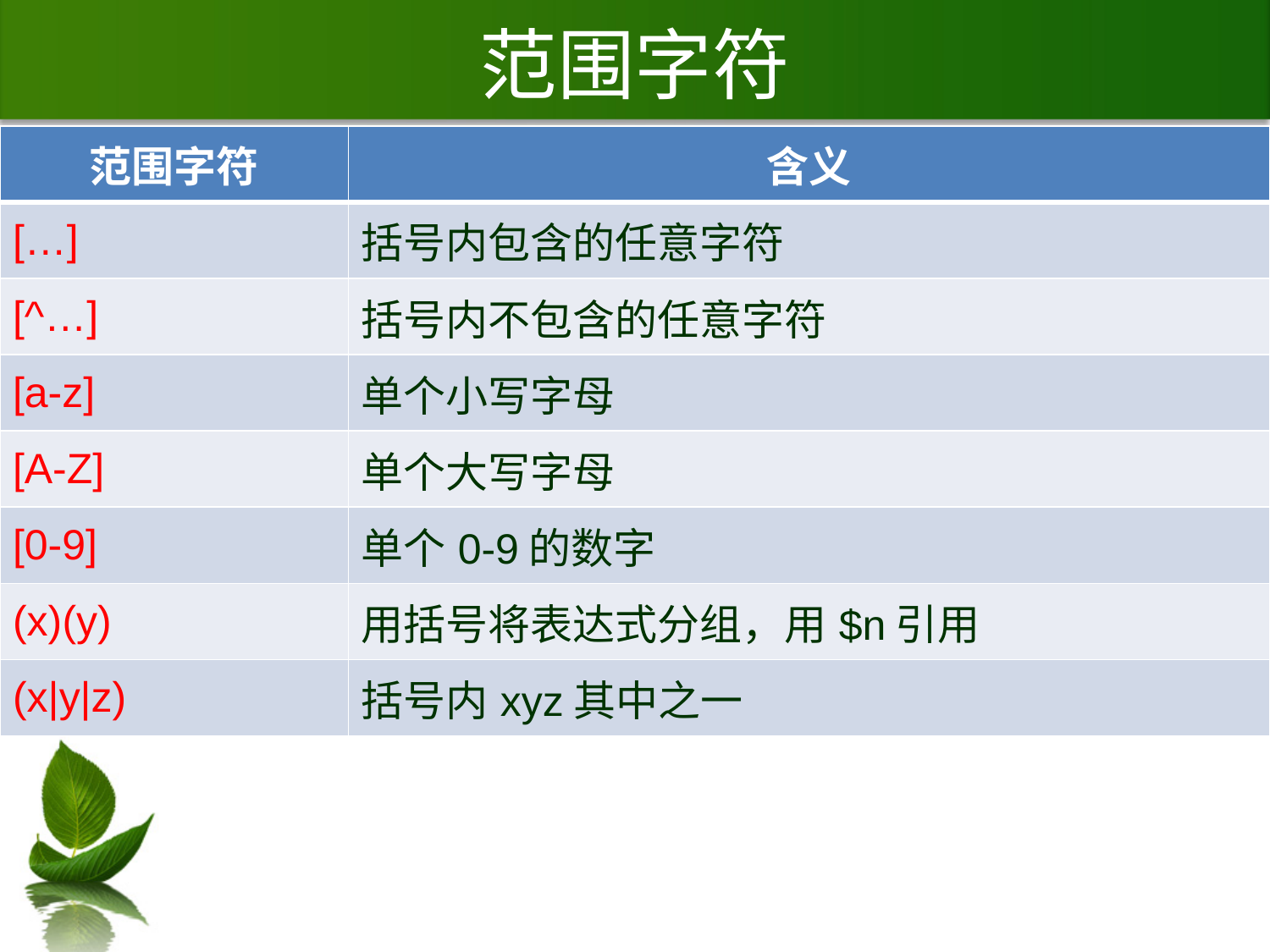

# 范围字符
| 范围字符 | 含义 |
| --- | --- |
| […] | 括号内包含的任意字符 |
| [^…] | 括号内不包含的任意字符 |
| [a-z] | 单个小写字母 |
| [A-Z] | 单个大写字母 |
| [0-9] | 单个0-9的数字 |
| (x)(y) | 用括号将表达式分组，用$n引用 |
| (x|y|z) | 括号内xyz其中之一 |